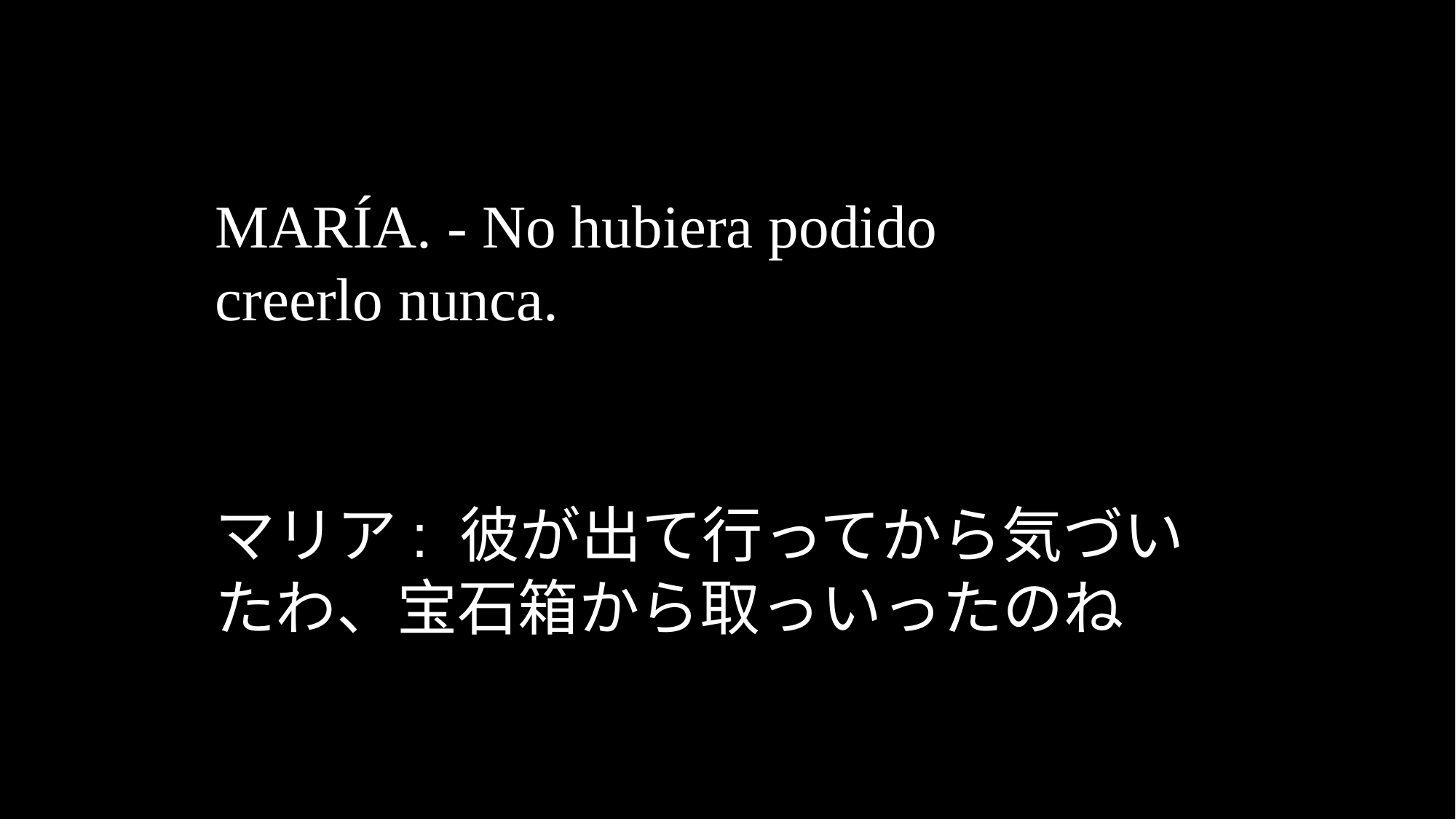

MARÍA. - No hubiera podido creerlo nunca.

マリア: 彼が出て行ってから気づいたわ、宝石箱から取っいったのね